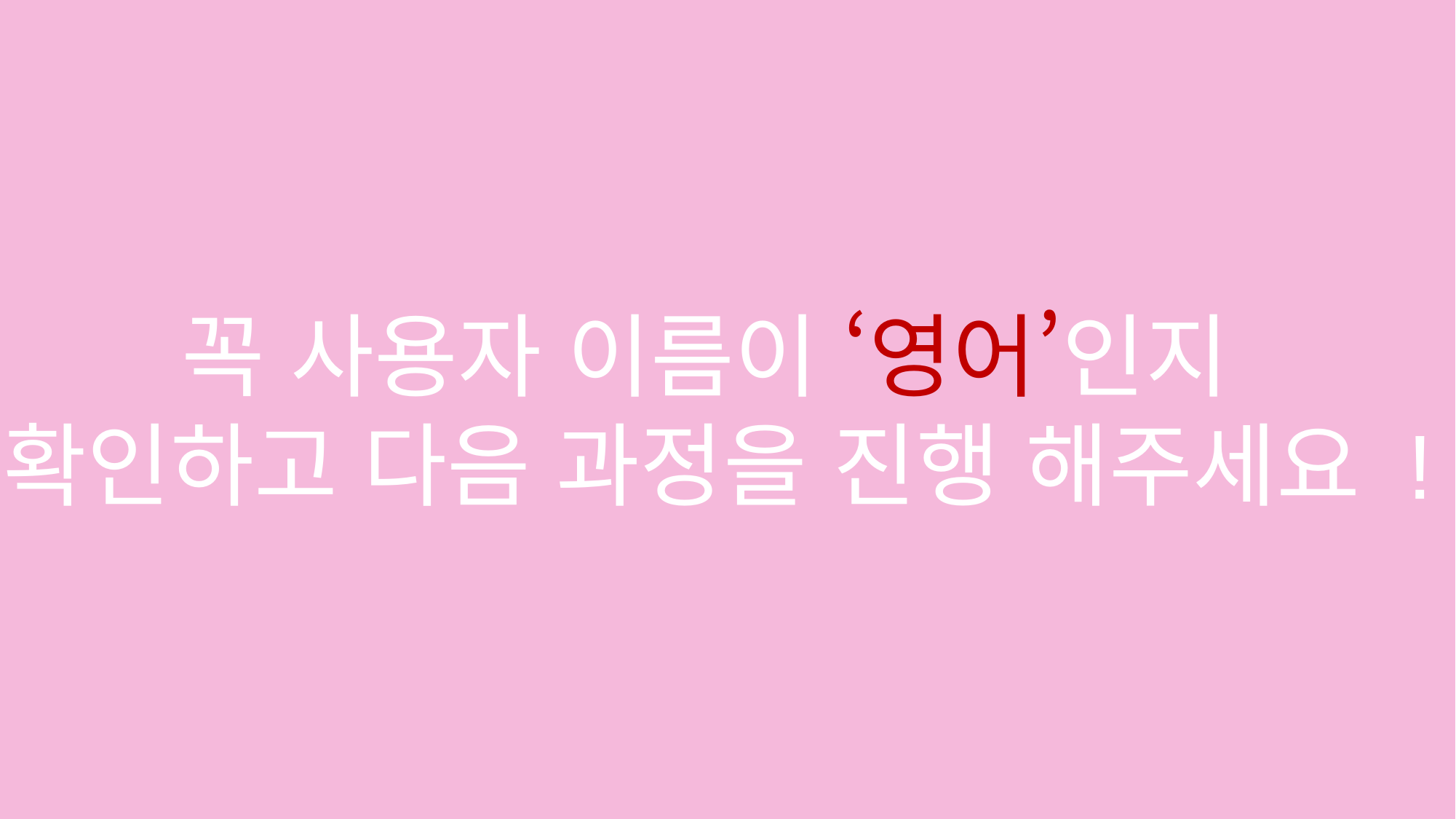

꼭 사용자 이름이 ‘영어’인지
확인하고 다음 과정을 진행 해주세요 !